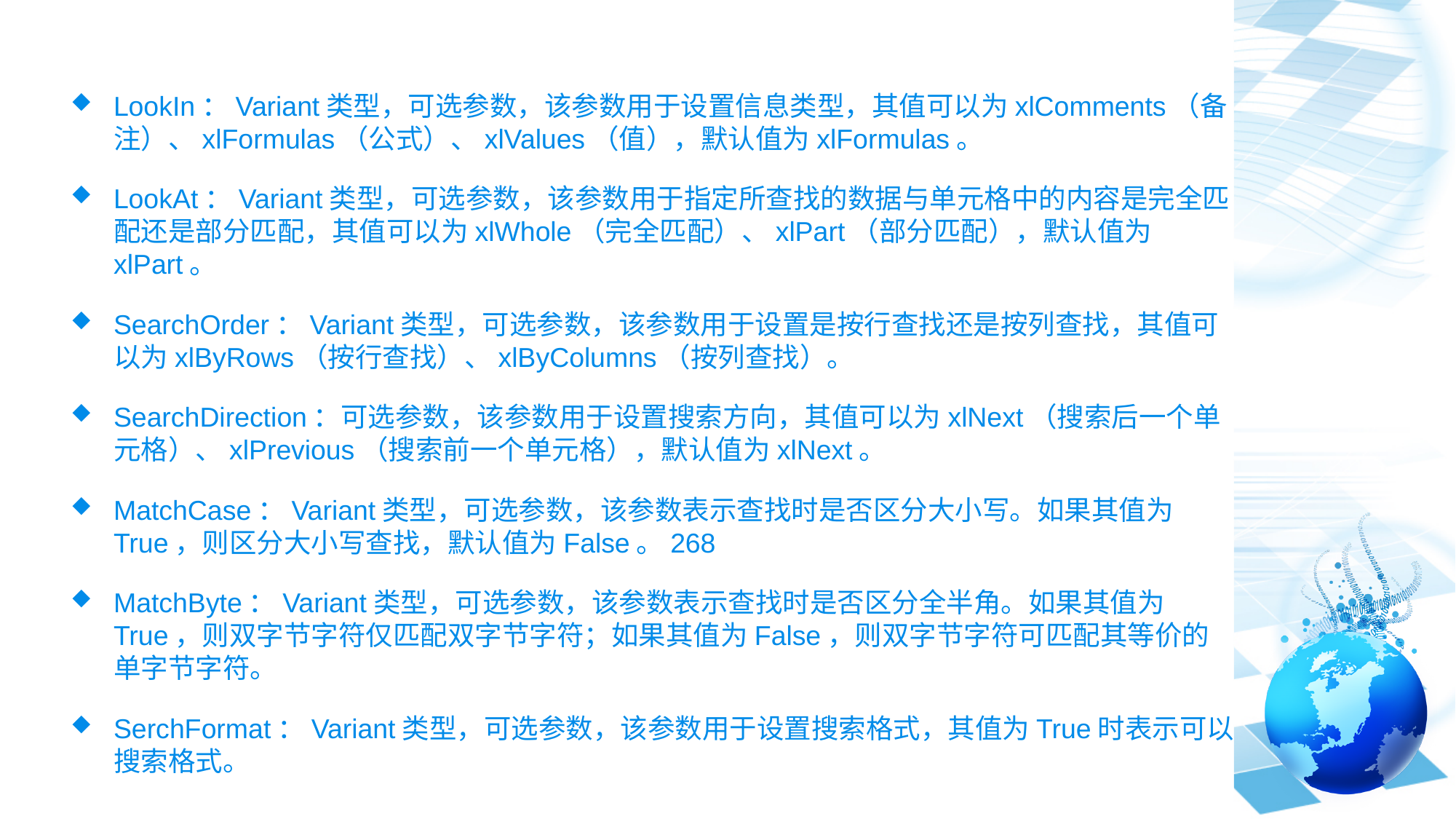

LookIn：Variant类型，可选参数，该参数用于设置信息类型，其值可以为xlComments（备注）、xlFormulas（公式）、xlValues（值），默认值为xlFormulas。
LookAt：Variant类型，可选参数，该参数用于指定所查找的数据与单元格中的内容是完全匹配还是部分匹配，其值可以为xlWhole（完全匹配）、xlPart（部分匹配），默认值为xlPart。
SearchOrder：Variant类型，可选参数，该参数用于设置是按行查找还是按列查找，其值可以为xlByRows（按行查找）、xlByColumns（按列查找）。
SearchDirection：可选参数，该参数用于设置搜索方向，其值可以为xlNext（搜索后一个单元格）、xlPrevious（搜索前一个单元格），默认值为xlNext。
MatchCase：Variant类型，可选参数，该参数表示查找时是否区分大小写。如果其值为True，则区分大小写查找，默认值为False。268
MatchByte：Variant类型，可选参数，该参数表示查找时是否区分全半角。如果其值为True，则双字节字符仅匹配双字节字符；如果其值为False，则双字节字符可匹配其等价的单字节字符。
SerchFormat：Variant类型，可选参数，该参数用于设置搜索格式，其值为True时表示可以搜索格式。